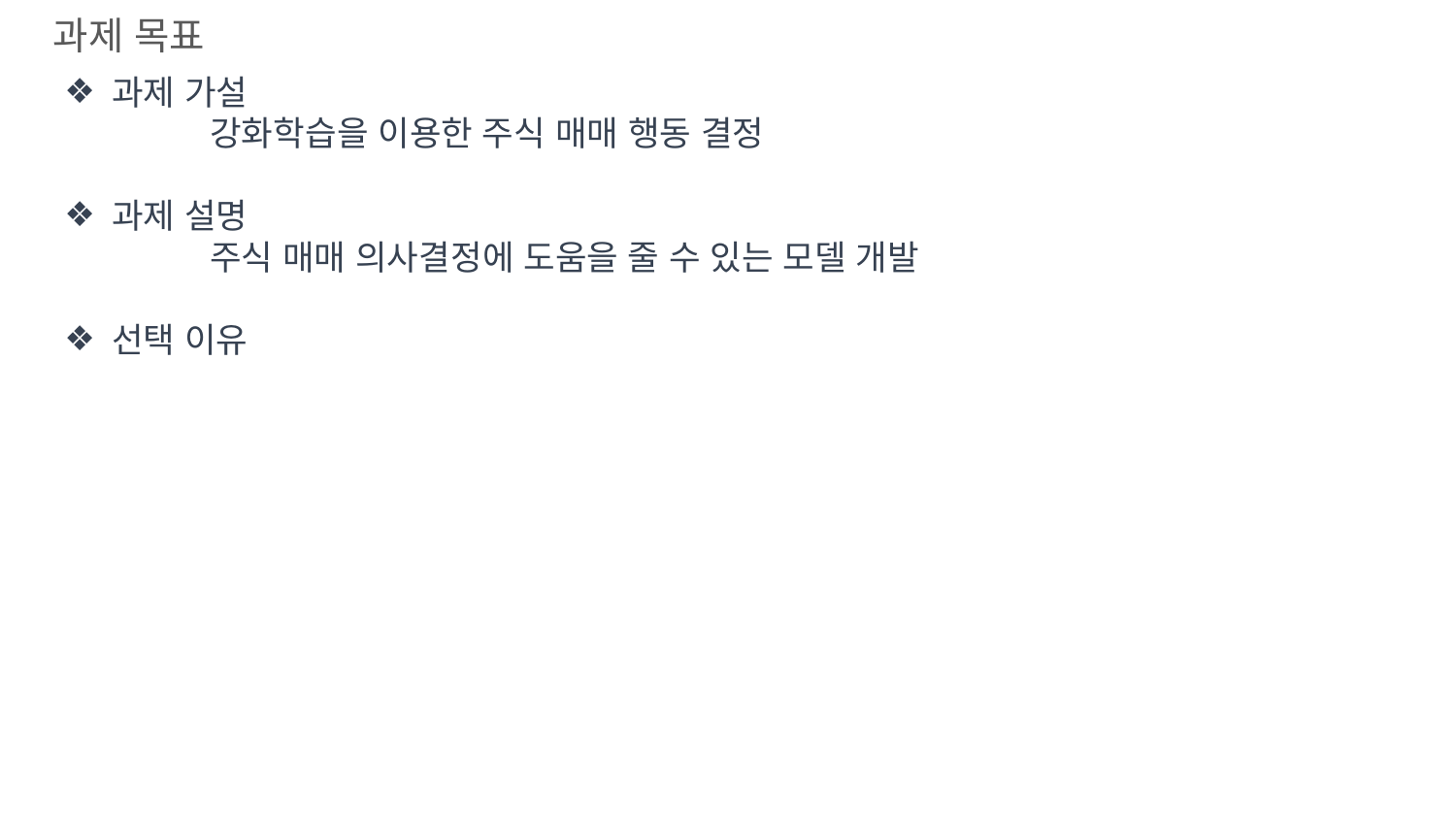

과제 목표
과제 가설
	강화학습을 이용한 주식 매매 행동 결정

과제 설명
	주식 매매 의사결정에 도움을 줄 수 있는 모델 개발

선택 이유